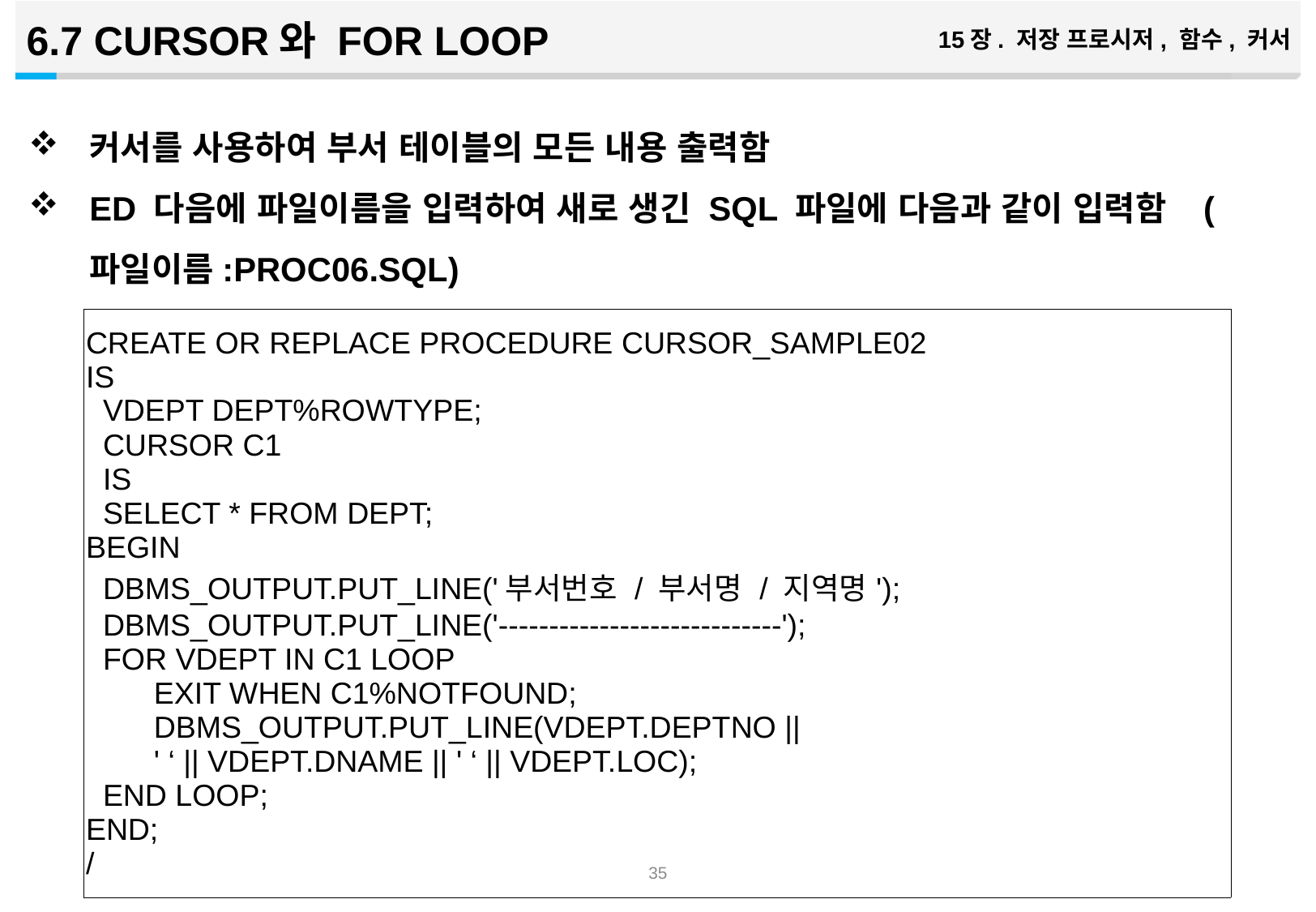

6.7 CURSOR와 FOR LOOP
15장. 저장 프로시저, 함수, 커서
커서를 사용하여 부서 테이블의 모든 내용 출력함
ED 다음에 파일이름을 입력하여 새로 생긴 SQL 파일에 다음과 같이 입력함   (파일이름:PROC06.SQL)

| CREATE OR REPLACE PROCEDURE CURSOR\_SAMPLE02 IS VDEPT DEPT%ROWTYPE; CURSOR C1 IS SELECT \* FROM DEPT; BEGIN DBMS\_OUTPUT.PUT\_LINE('부서번호 / 부서명 / 지역명'); DBMS\_OUTPUT.PUT\_LINE('----------------------------'); FOR VDEPT IN C1 LOOP EXIT WHEN C1%NOTFOUND; DBMS\_OUTPUT.PUT\_LINE(VDEPT.DEPTNO || ' ‘ || VDEPT.DNAME || ' ‘ || VDEPT.LOC); END LOOP; END; / |
| --- |
35